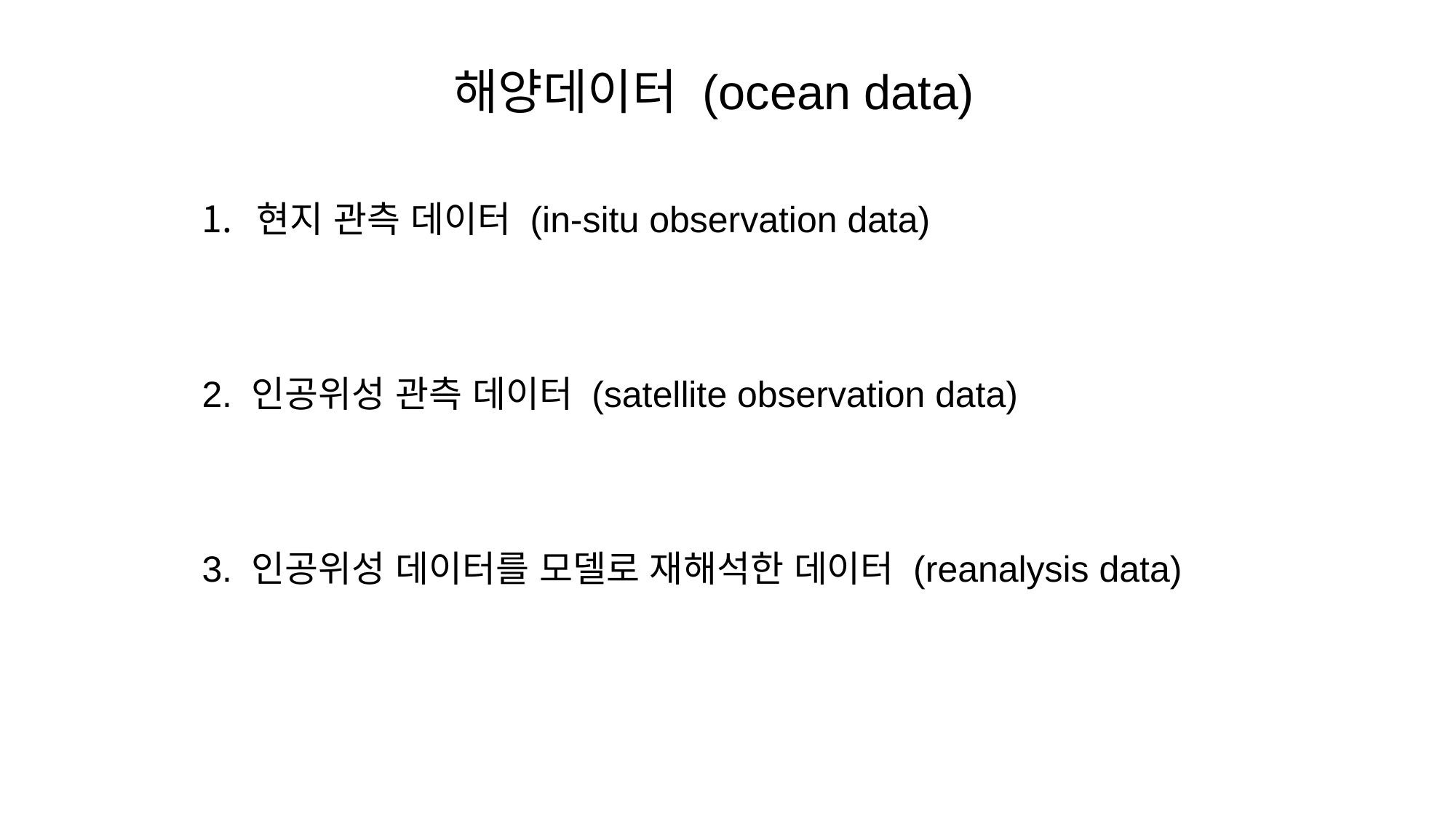

# 해양데이터 (ocean data)
현지 관측 데이터 (in-situ observation data)

2. 인공위성 관측 데이터 (satellite observation data)

3. 인공위성 데이터를 모델로 재해석한 데이터 (reanalysis data)